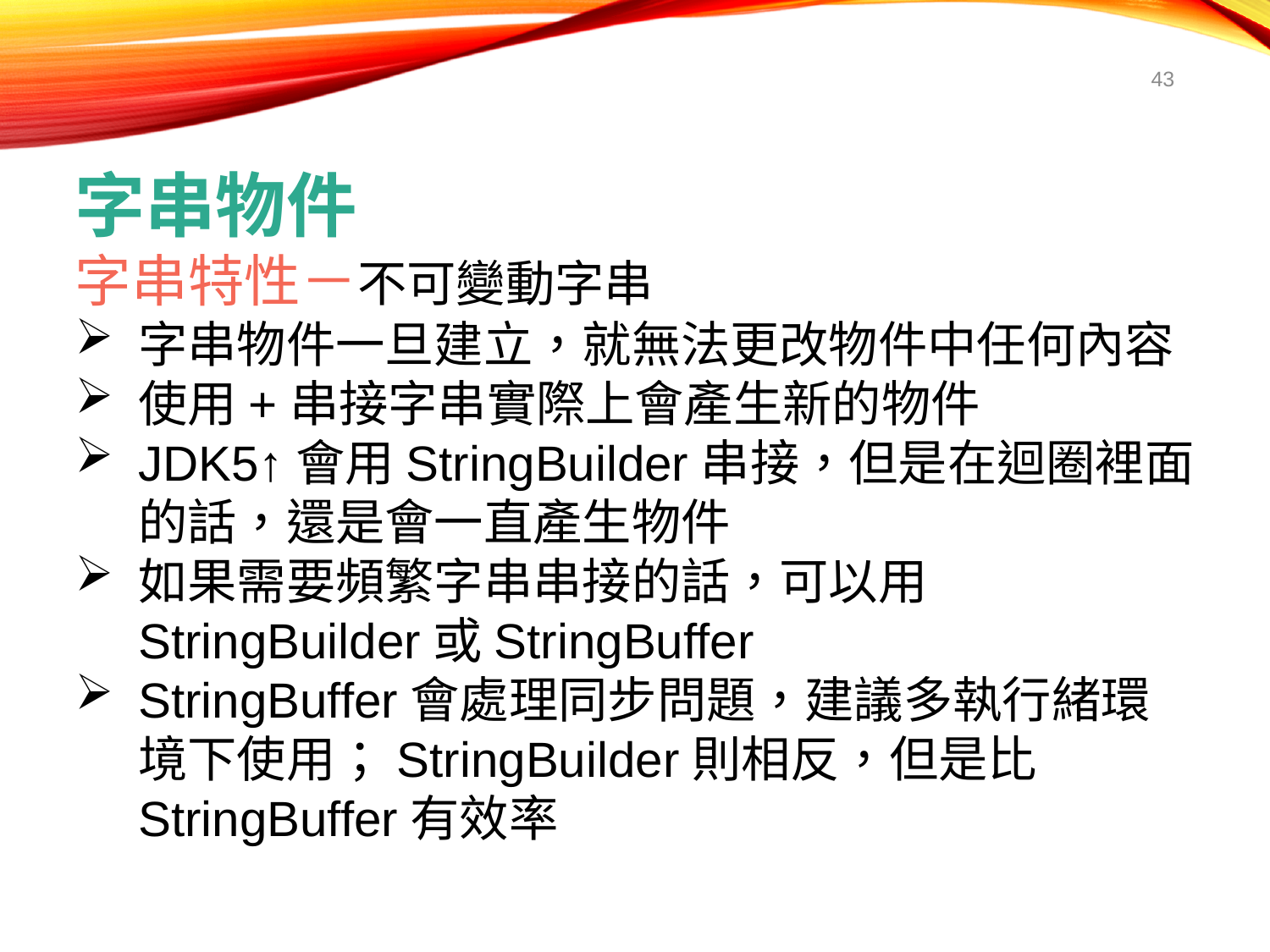

43
字串物件
字串特性－不可變動字串
字串物件一旦建立，就無法更改物件中任何內容
使用+串接字串實際上會產生新的物件
JDK5↑會用StringBuilder串接，但是在迴圈裡面的話，還是會一直產生物件
如果需要頻繁字串串接的話，可以用StringBuilder或StringBuffer
StringBuffer會處理同步問題，建議多執行緒環境下使用；StringBuilder則相反，但是比StringBuffer有效率